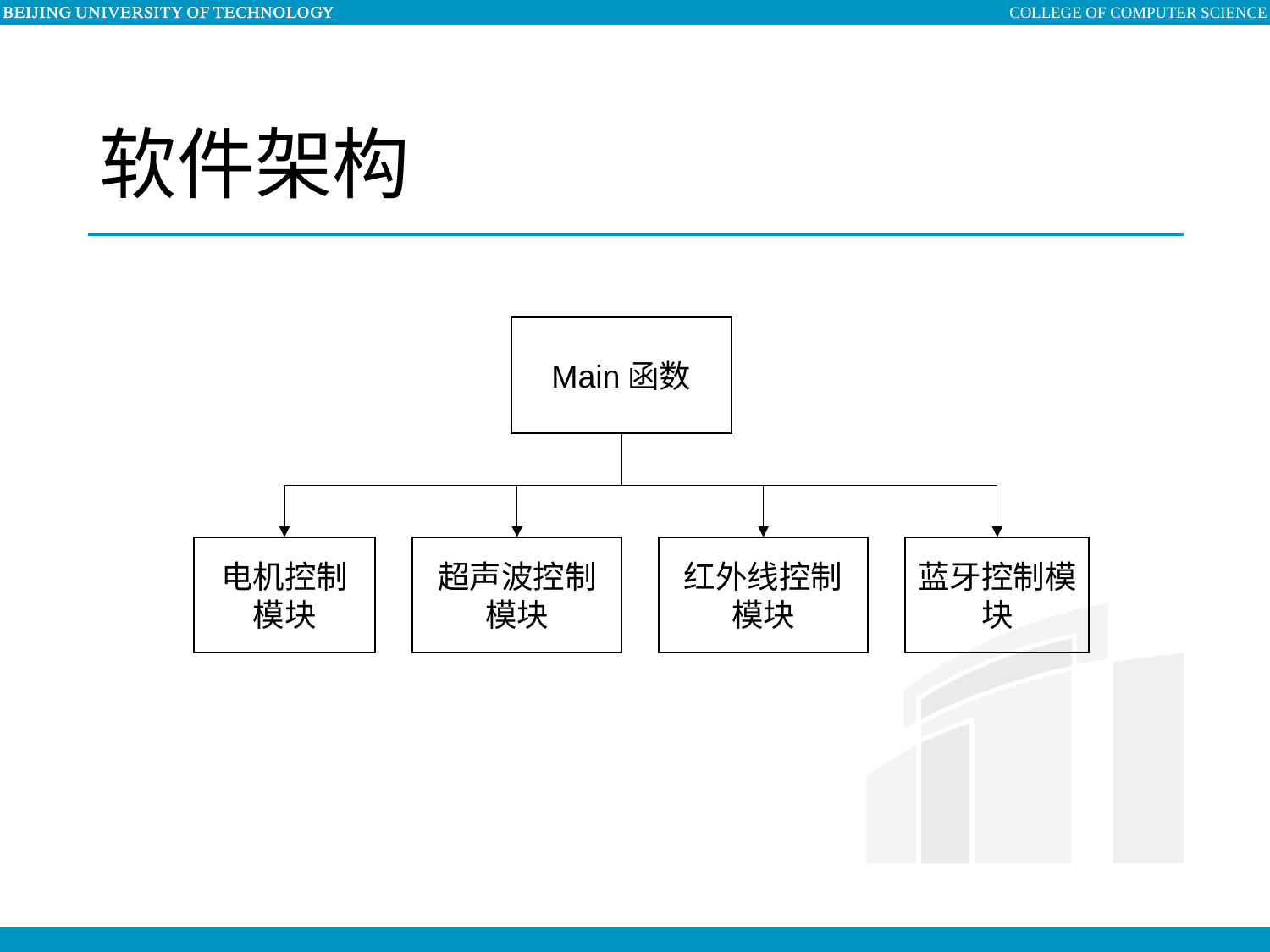

# 软件架构
Main函数
电机控制模块
超声波控制模块
红外线控制模块
蓝牙控制模块